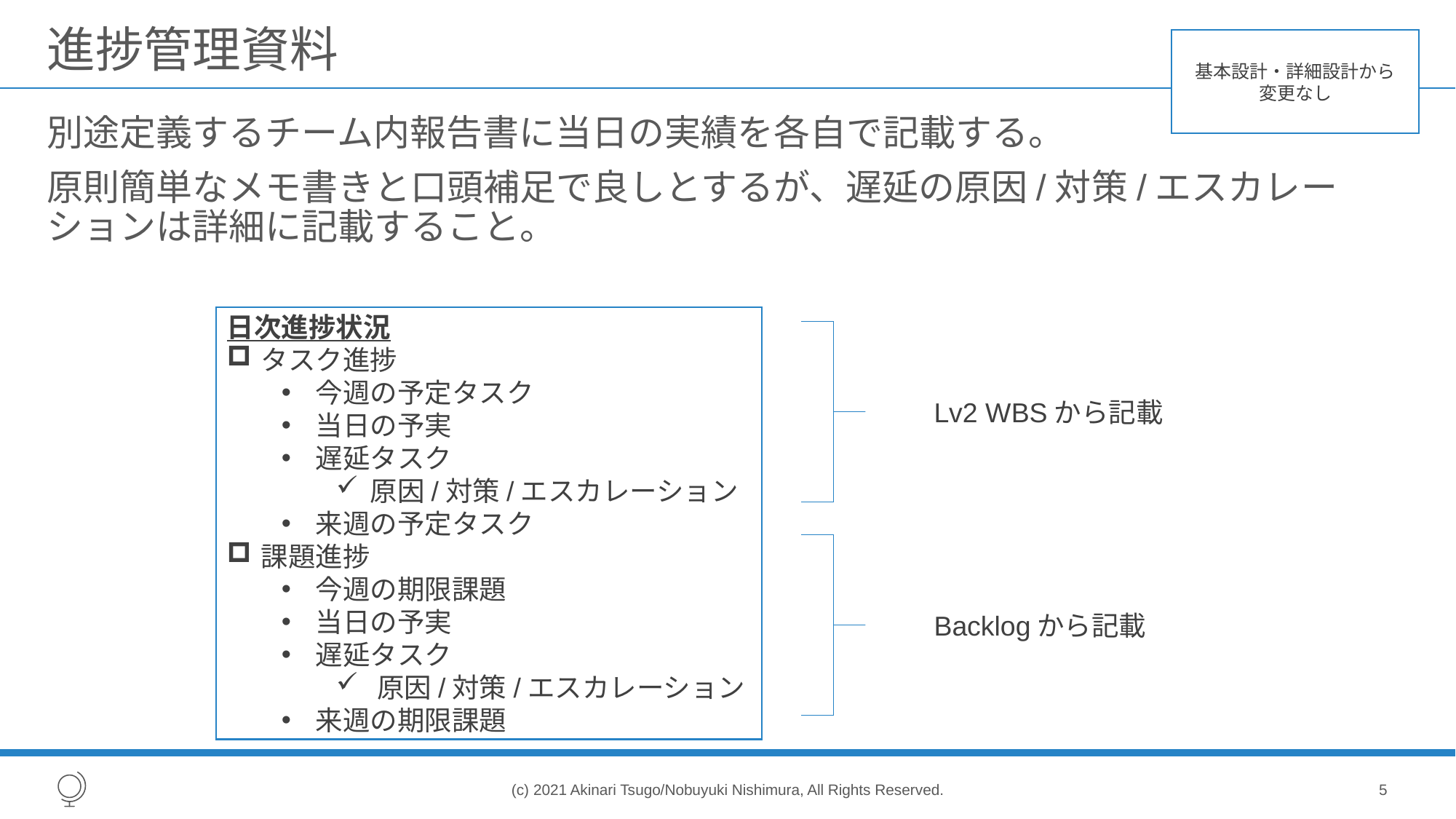

# 進捗管理資料
基本設計・詳細設計から
変更なし
別途定義するチーム内報告書に当日の実績を各自で記載する。
原則簡単なメモ書きと口頭補足で良しとするが、遅延の原因/対策/エスカレーションは詳細に記載すること。
日次進捗状況
タスク進捗
今週の予定タスク
当日の予実
遅延タスク
原因/対策/エスカレーション
来週の予定タスク
課題進捗
今週の期限課題
当日の予実
遅延タスク
原因/対策/エスカレーション
来週の期限課題

Lv2 WBSから記載

Backlogから記載